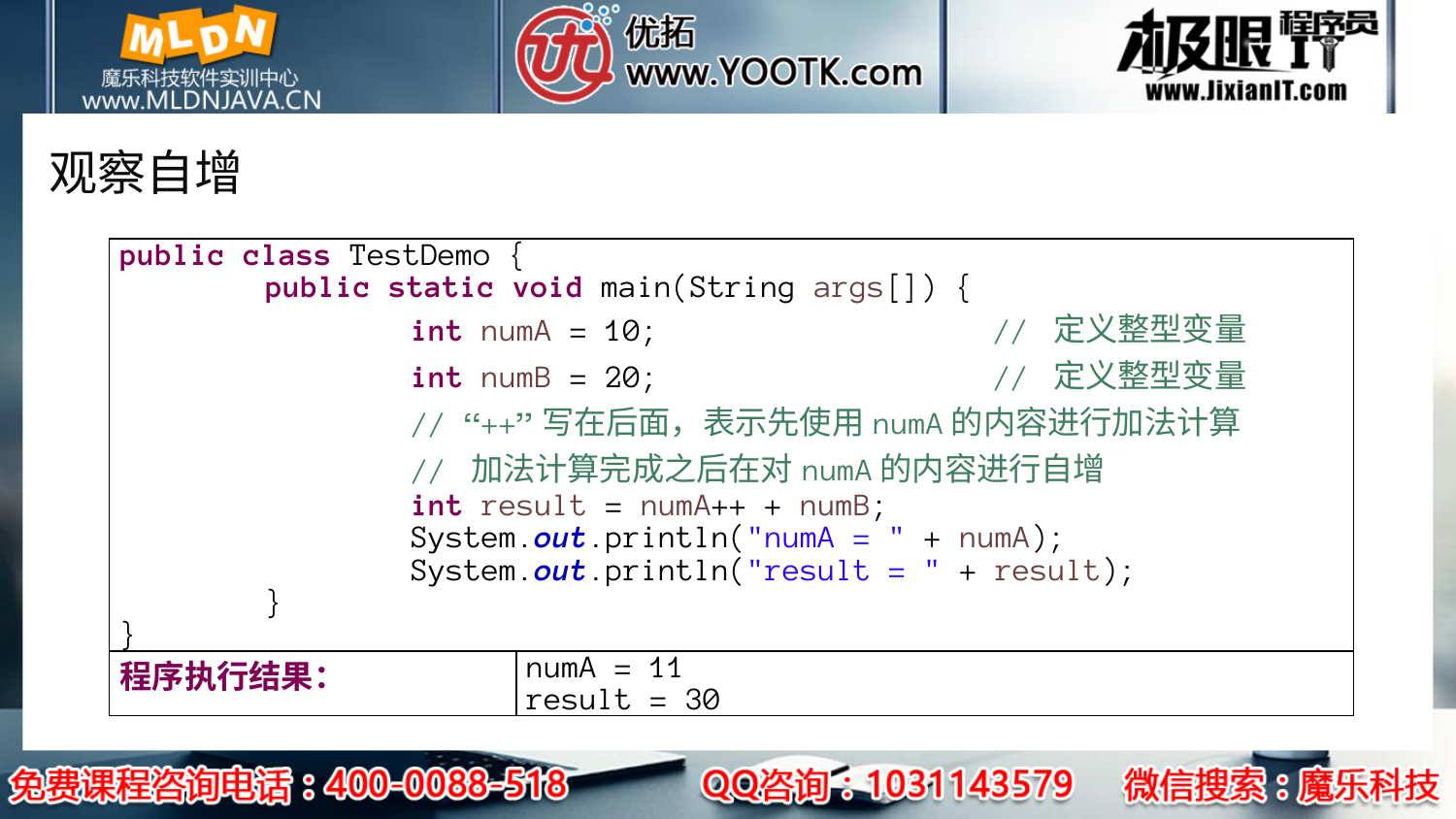

# 观察自增
| public class TestDemo { public static void main(String args[]) { int numA = 10; // 定义整型变量 int numB = 20; // 定义整型变量 // “++”写在后面，表示先使用numA的内容进行加法计算 // 加法计算完成之后在对numA的内容进行自增 int result = numA++ + numB; System.out.println("numA = " + numA); System.out.println("result = " + result); } } |  |
| --- | --- |
| 程序执行结果： | numA = 11 result = 30 |